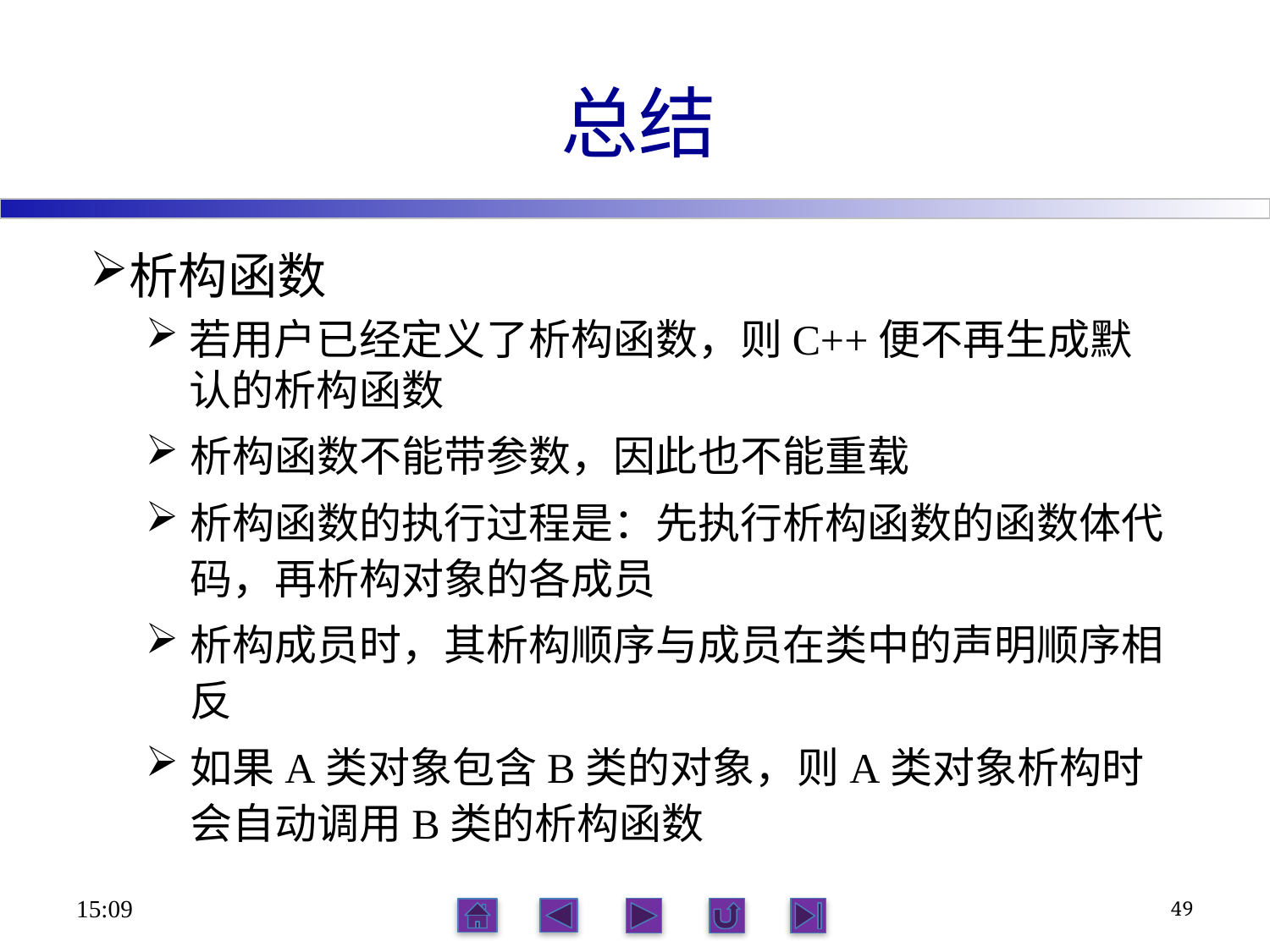

# 总结
析构函数
若用户已经定义了析构函数，则C++便不再生成默认的析构函数
析构函数不能带参数，因此也不能重载
析构函数的执行过程是：先执行析构函数的函数体代码，再析构对象的各成员
析构成员时，其析构顺序与成员在类中的声明顺序相反
如果A类对象包含B类的对象，则A类对象析构时会自动调用B类的析构函数

15:09
49